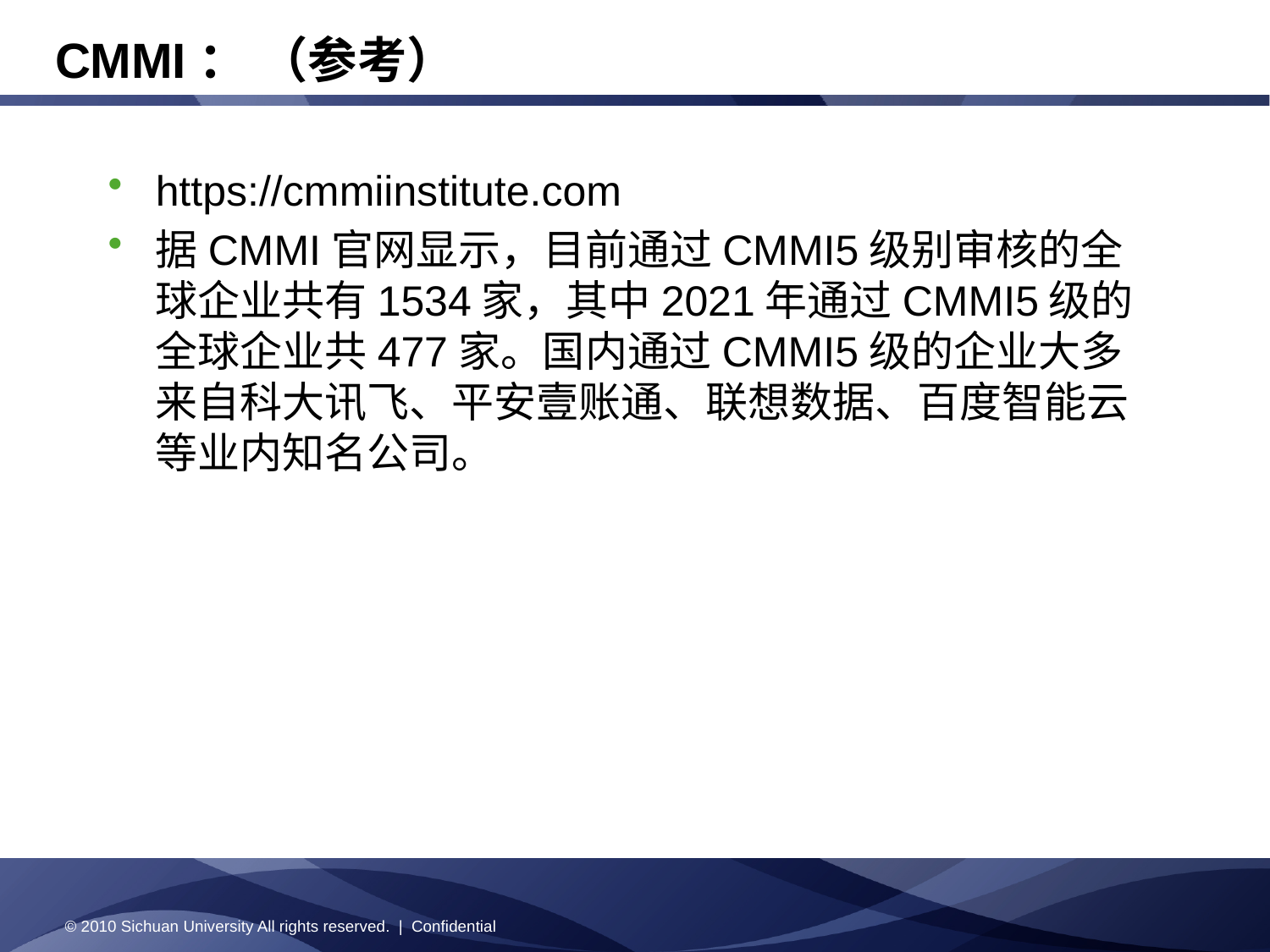

# CMMI： （参考）
https://cmmiinstitute.com
据CMMI官网显示，目前通过CMMI5级别审核的全球企业共有1534家，其中2021年通过CMMI5级的全球企业共477家。国内通过CMMI5级的企业大多来自科大讯飞、平安壹账通、联想数据、百度智能云等业内知名公司。
© 2010 Sichuan University All rights reserved.  |  Confidential